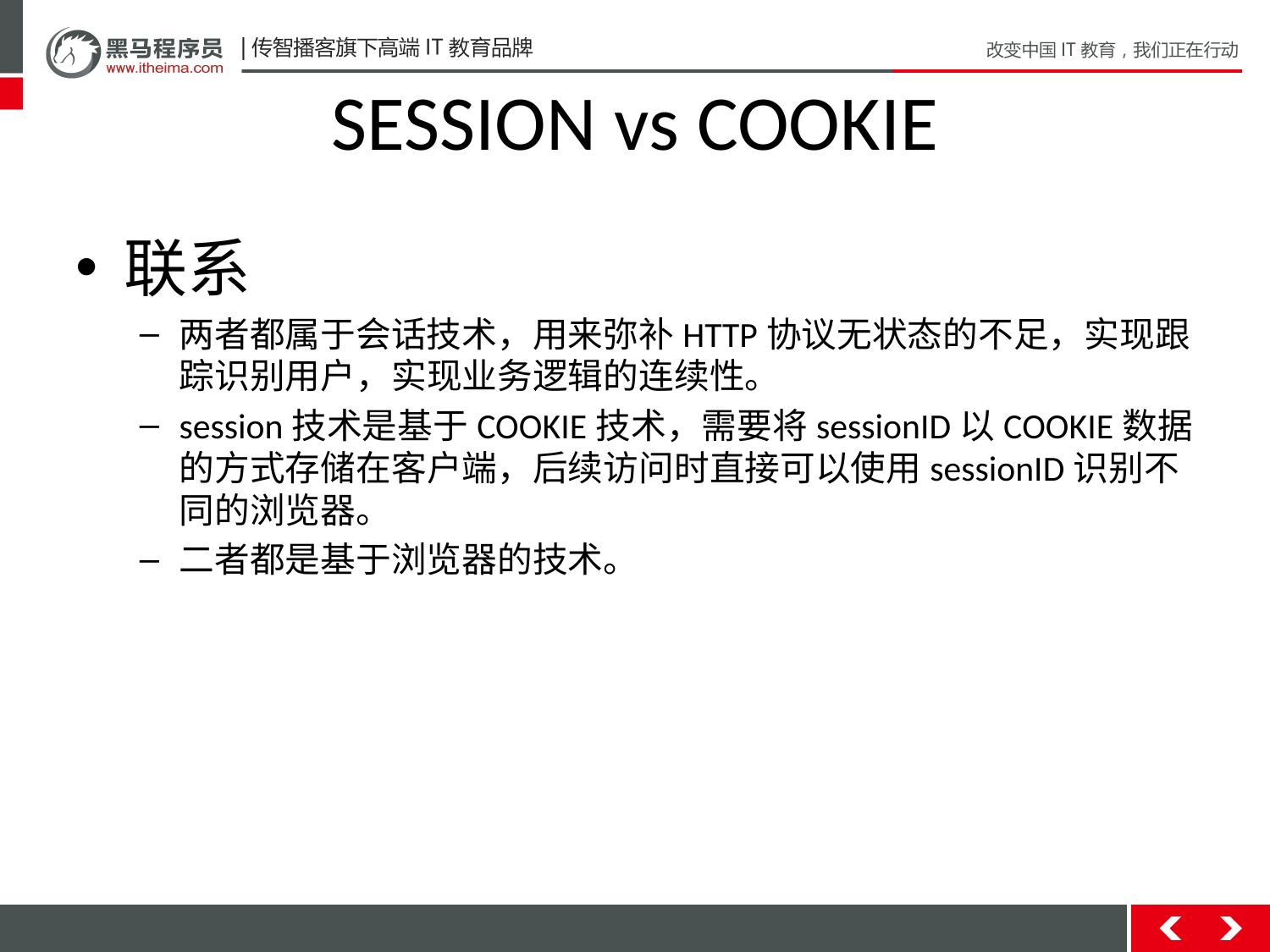

# SESSION vs COOKIE
联系
两者都属于会话技术，用来弥补HTTP协议无状态的不足，实现跟踪识别用户，实现业务逻辑的连续性。
session技术是基于COOKIE技术，需要将sessionID以COOKIE数据的方式存储在客户端，后续访问时直接可以使用sessionID识别不同的浏览器。
二者都是基于浏览器的技术。